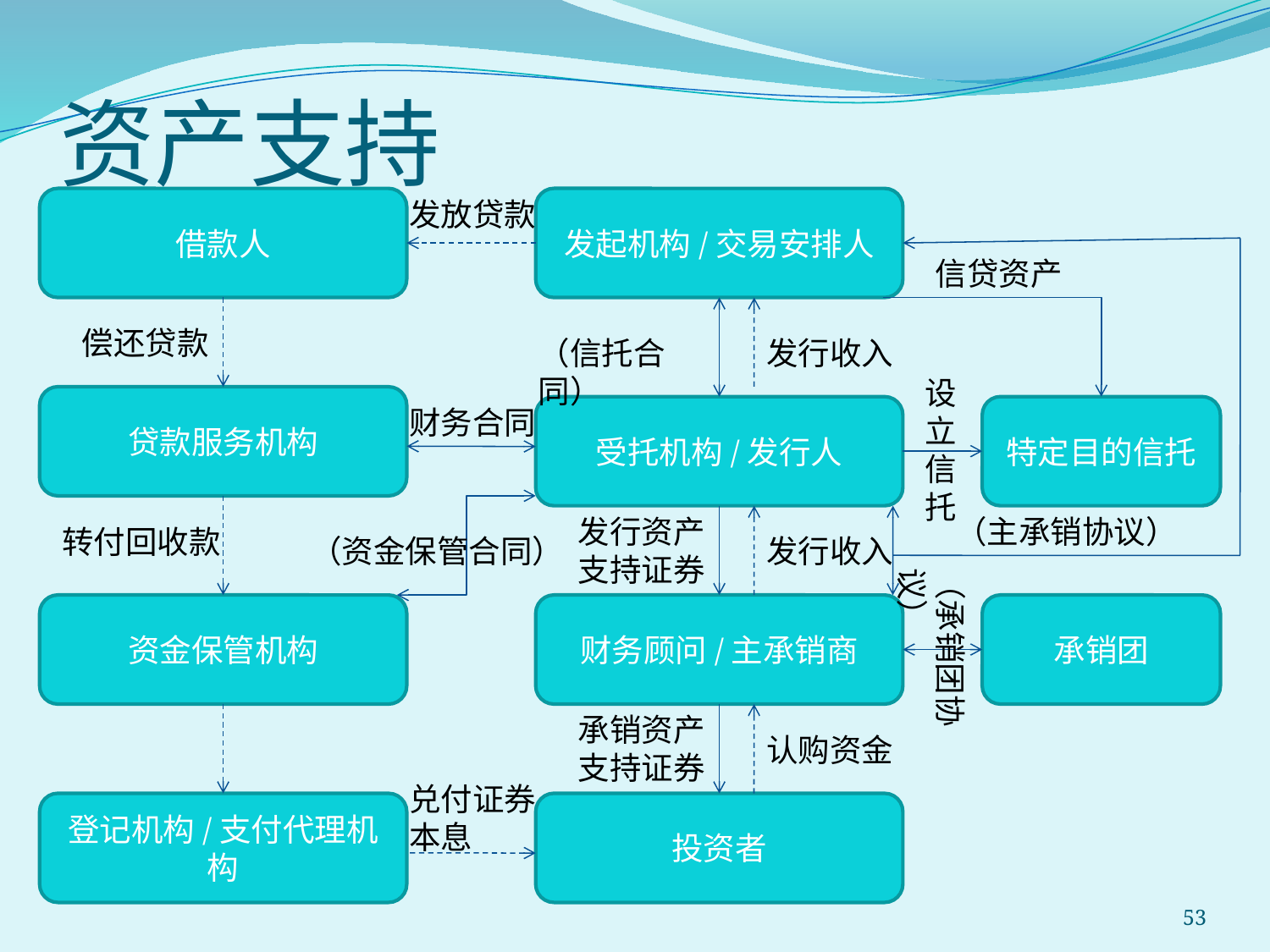

# 资产支持
借款人
发放贷款
发起机构/交易安排人
信贷资产
偿还贷款
（信托合同）
发行收入
设立信托
贷款服务机构
财务合同
受托机构/发行人
特定目的信托
发行资产支持证券
（主承销协议）
转付回收款
（资金保管合同）
发行收入
（承销团协议）
资金保管机构
财务顾问/主承销商
承销团
承销资产支持证券
认购资金
兑付证券本息
登记机构/支付代理机构
投资者
53